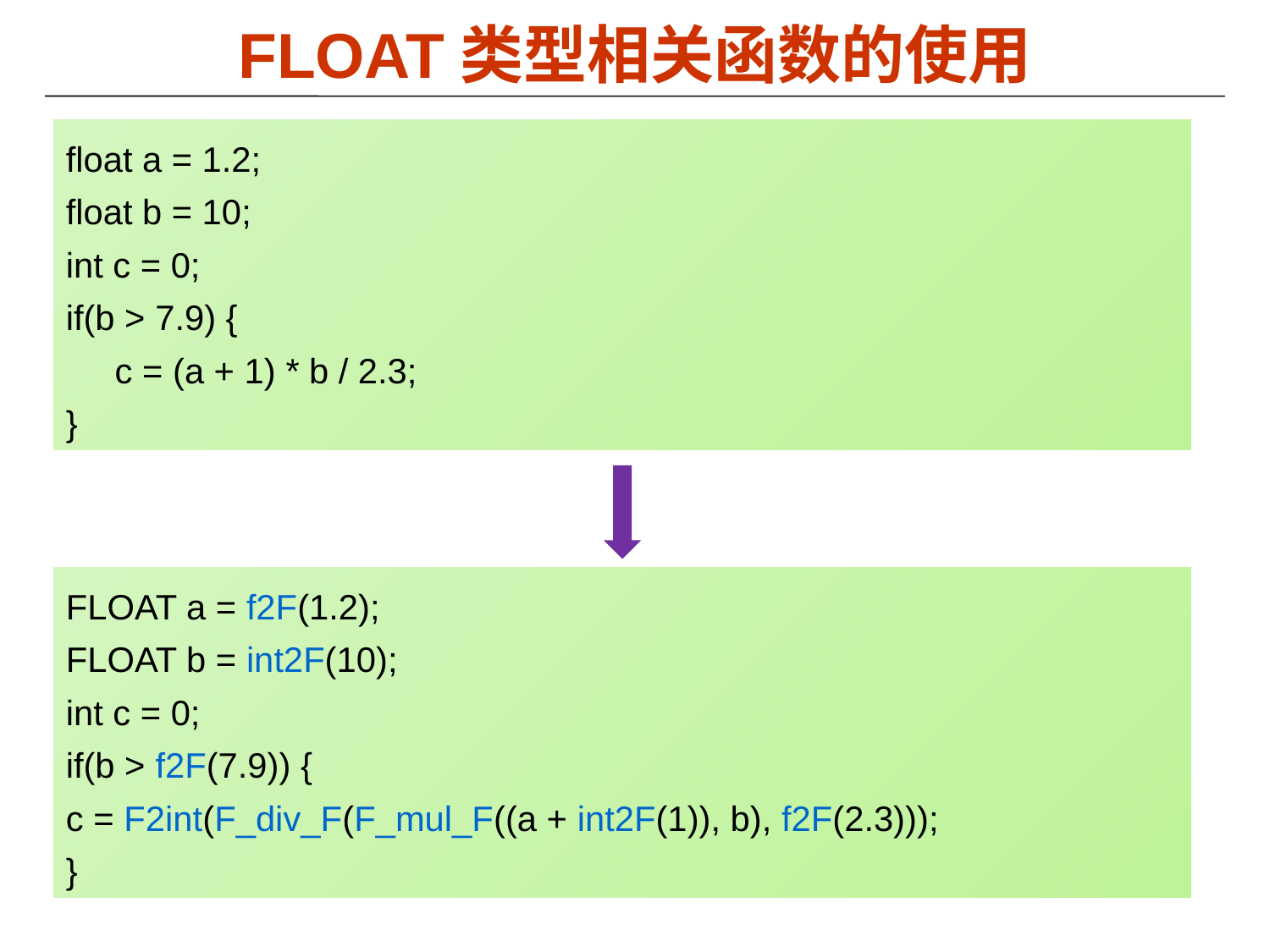

# FLOAT类型相关函数的使用
float a = 1.2;
float b = 10;
int c = 0;
if(b > 7.9) {
     c = (a + 1) * b / 2.3;
}

FLOAT a = f2F(1.2);
FLOAT b = int2F(10);
int c = 0;
if(b > f2F(7.9)) {
c = F2int(F_div_F(F_mul_F((a + int2F(1)), b), f2F(2.3)));
}